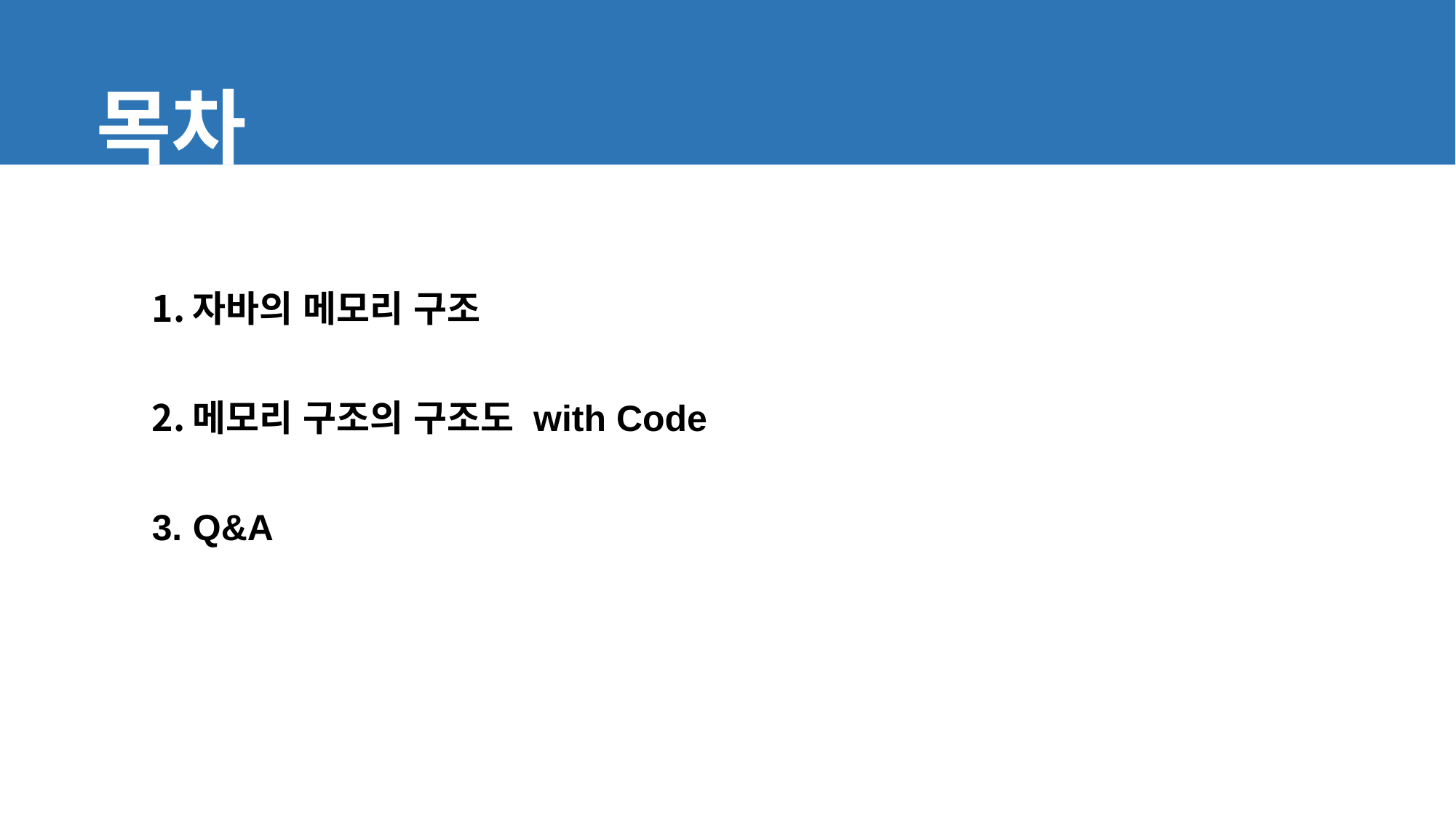

목차
자바의 메모리 구조
메모리 구조의 구조도 with Code
Q&A